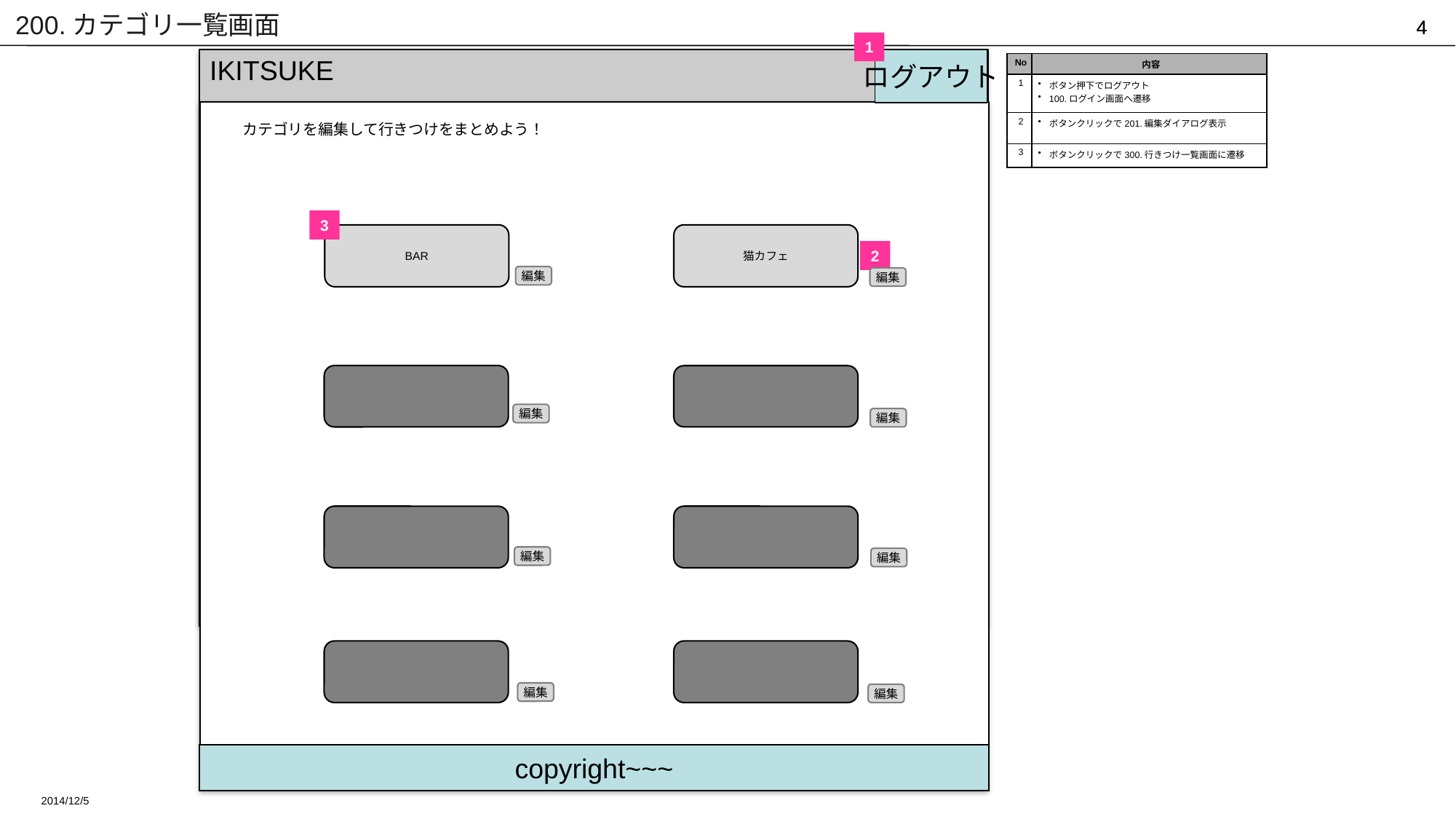

# 200.カテゴリ一覧画面
1
IKITSUKE

ログアウト
| No | 内容 |
| --- | --- |
| 1 | ボタン押下でログアウト 100.ログイン画面へ遷移 |
| 2 | ボタンクリックで201.編集ダイアログ表示 |
| 3 | ボタンクリックで300.行きつけ一覧画面に遷移 |

カテゴリを編集して行きつけをまとめよう！
3
BAR
猫カフェ
2
編集
編集

編集
編集

編集
編集

編集
編集
copyright~~~
2014/12/5